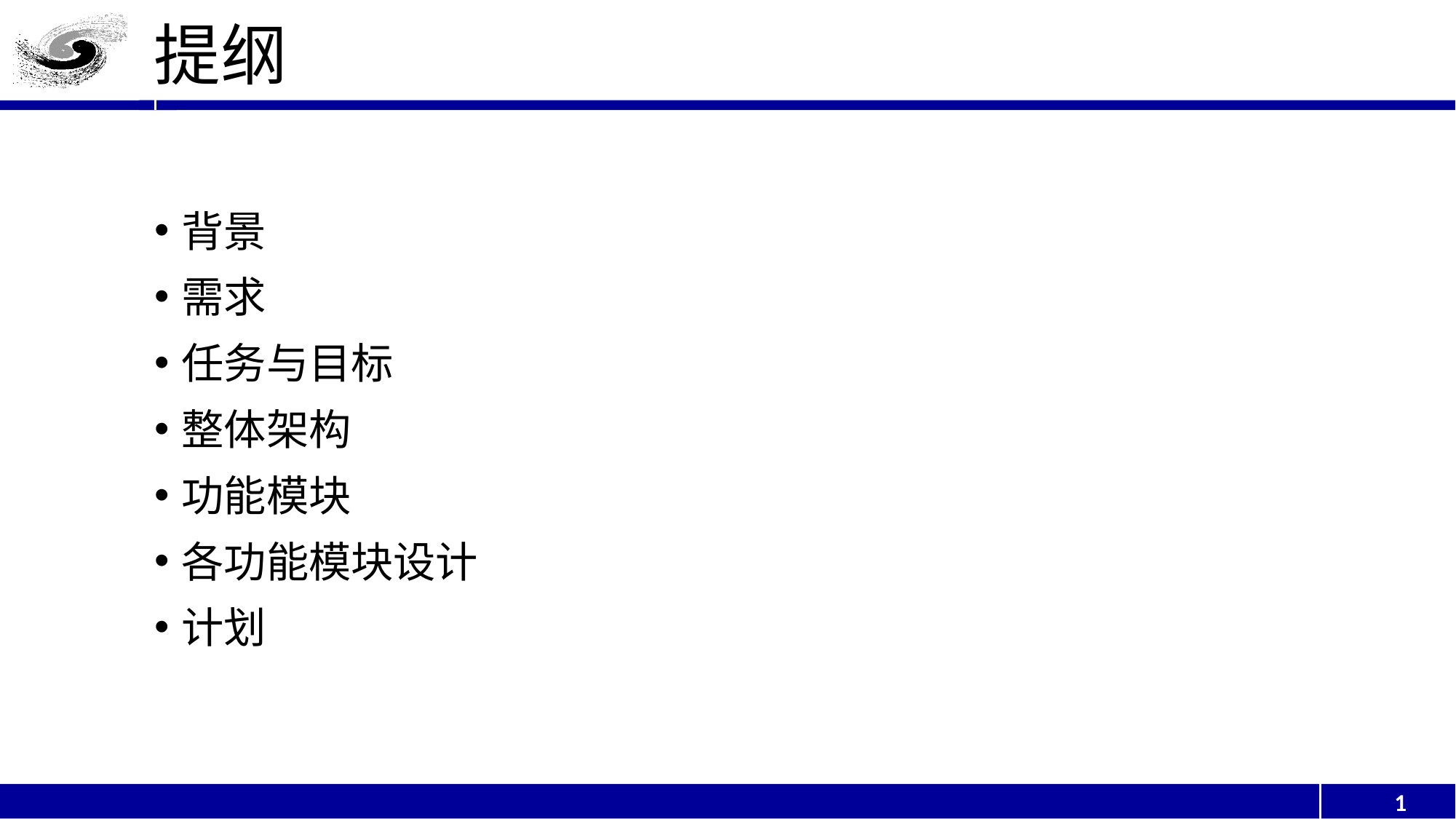

# 提纲
背景
需求
任务与目标
整体架构
功能模块
各功能模块设计
计划